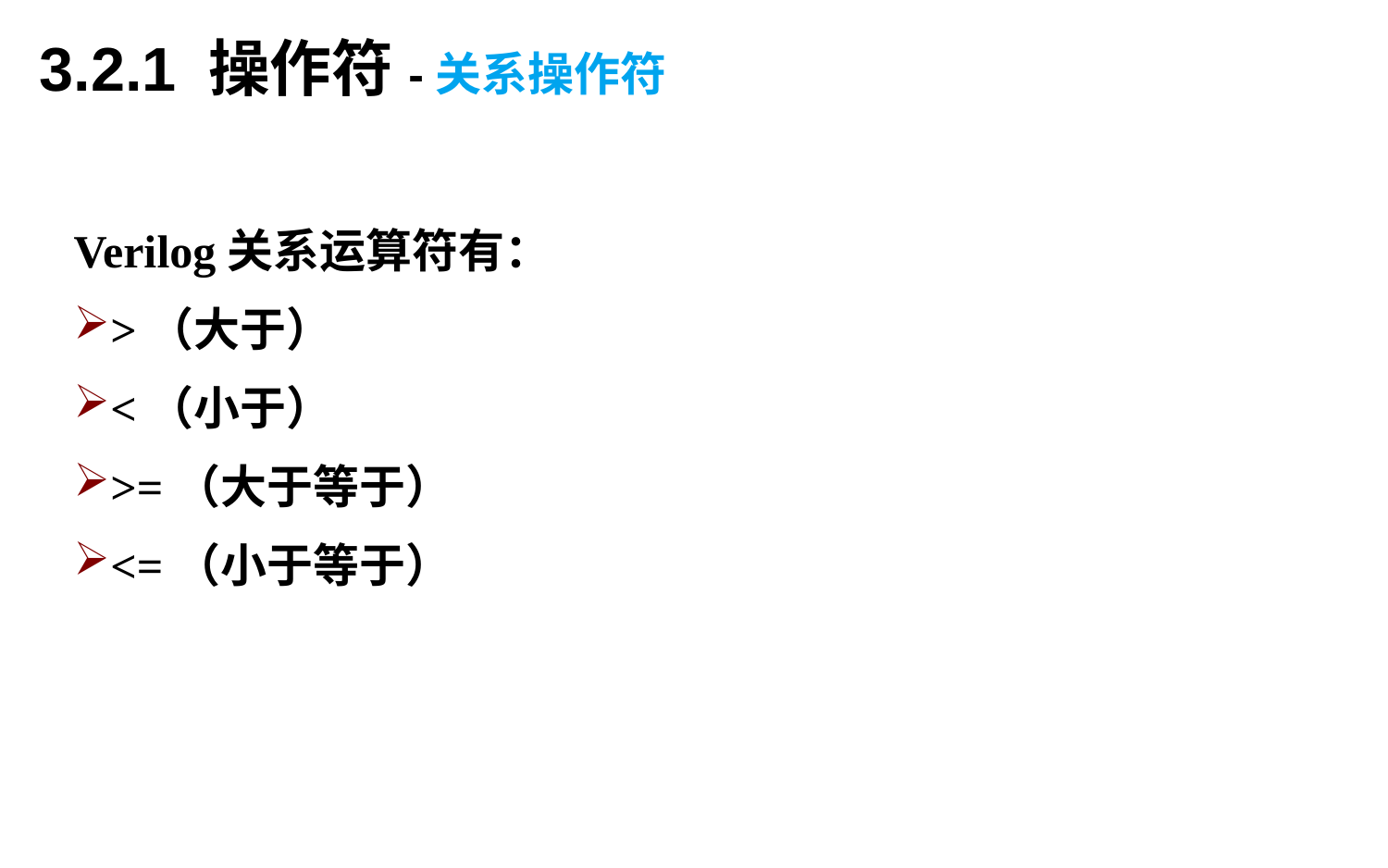

3.2.1 操作符-关系操作符
Verilog关系运算符有：
>（大于）
<（小于）
>=（大于等于）
<=（小于等于）